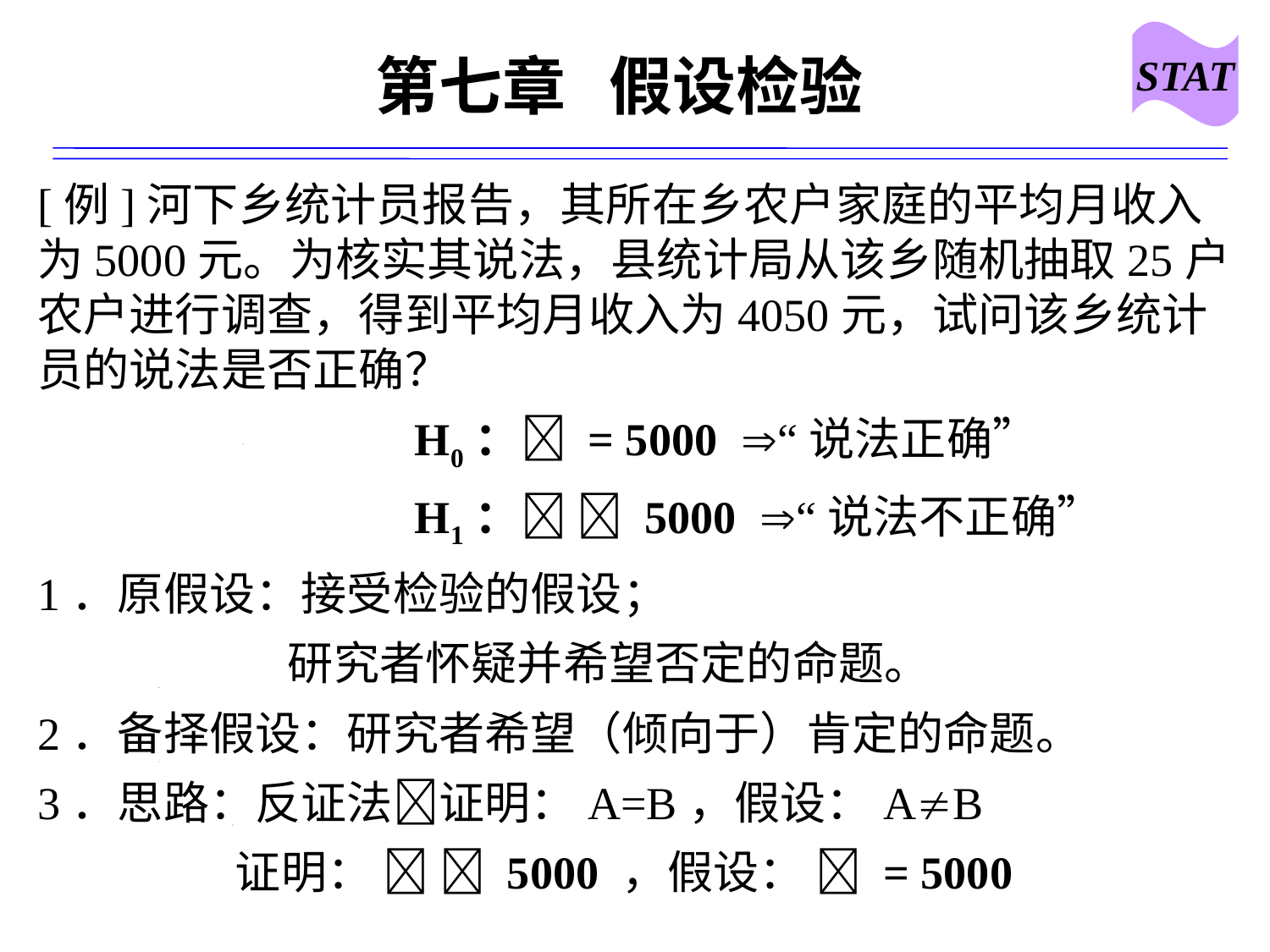

STAT
# 第七章   假设检验

[例]河下乡统计员报告，其所在乡农户家庭的平均月收入为5000元。为核实其说法，县统计局从该乡随机抽取25户农户进行调查，得到平均月收入为4050元，试问该乡统计员的说法是否正确？
                                 H0：μ = 5000  ⇒“说法正确”
                                 H1：μ ≠ 5000  ⇒“说法不正确”
1．原假设：接受检验的假设；
　　　　　  研究者怀疑并希望否定的命题。
2．备择假设：研究者希望（倾向于）肯定的命题。
3．思路：反证法⇒证明：A=B，假设：A≠B
                  证明： μ ≠ 5000 ，假设： μ = 5000